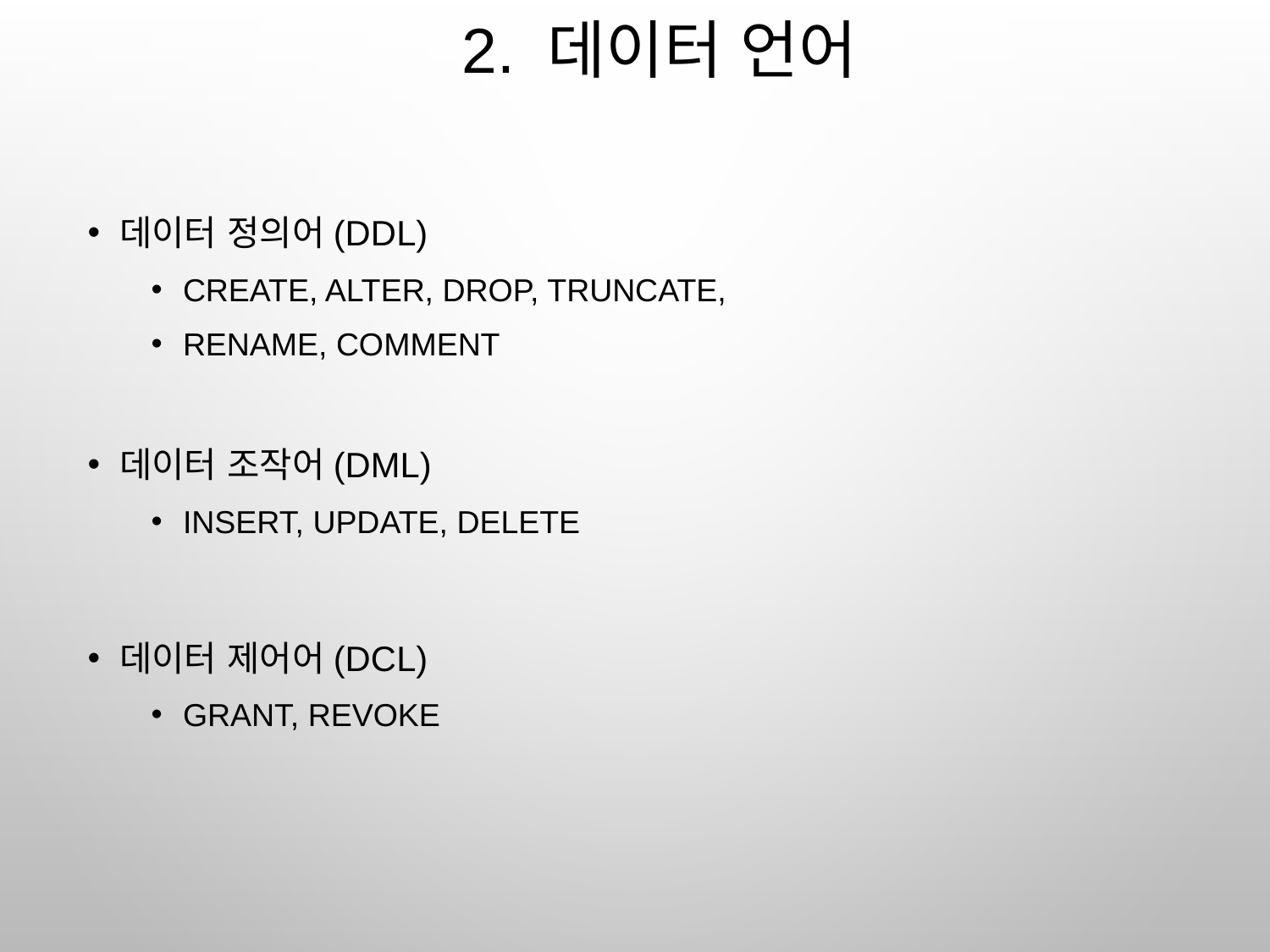

# 2. 데이터 언어
데이터 정의어(DDL)
CREATE, ALTER, DROP, TRUNCATE,
RENAME, COMMENT

데이터 조작어(DML)
INSERT, UPDATE, DELETE

데이터 제어어(DCL)
GRANT, REVOKE